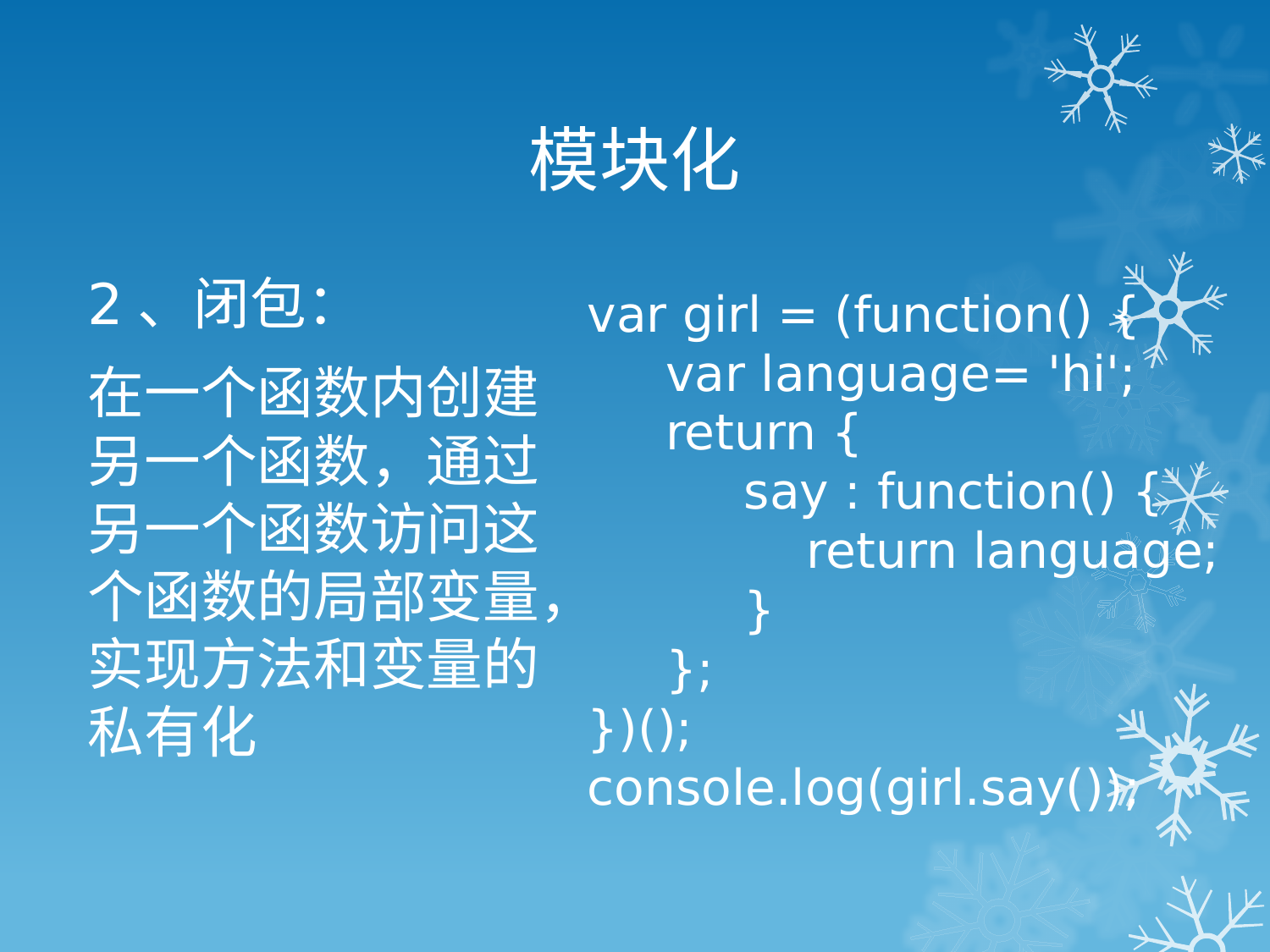

# 模块化
2、闭包：
在一个函数内创建另一个函数，通过另一个函数访问这个函数的局部变量，实现方法和变量的私有化

var girl = (function() {
     var language= 'hi';
     return {
          say : function() {
              return language;
          }
     };
})();
console.log(girl.say());